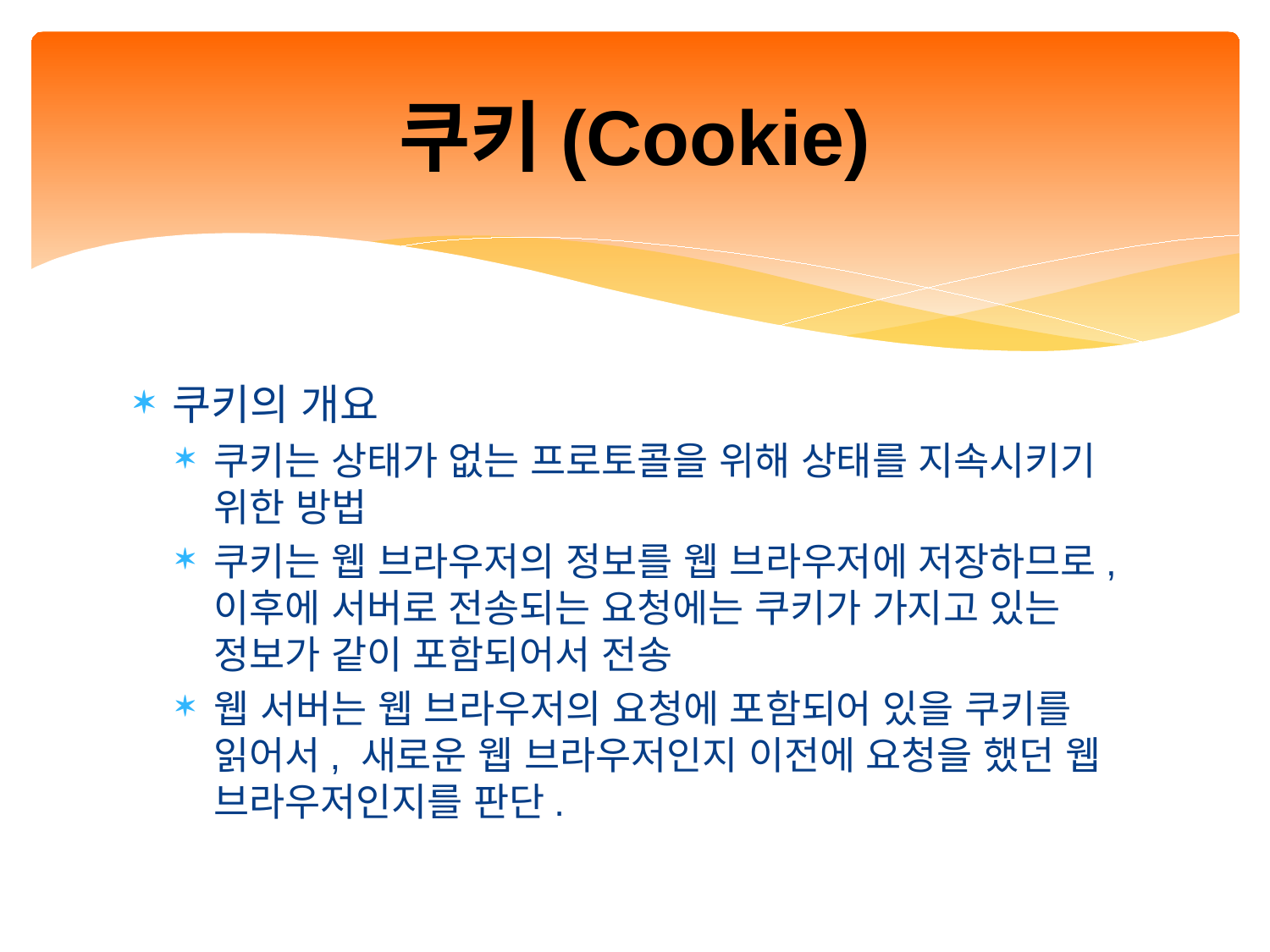

# 쿠키(Cookie)
쿠키의 개요
쿠키는 상태가 없는 프로토콜을 위해 상태를 지속시키기 위한 방법
쿠키는 웹 브라우저의 정보를 웹 브라우저에 저장하므로, 이후에 서버로 전송되는 요청에는 쿠키가 가지고 있는 정보가 같이 포함되어서 전송
웹 서버는 웹 브라우저의 요청에 포함되어 있을 쿠키를 읽어서, 새로운 웹 브라우저인지 이전에 요청을 했던 웹 브라우저인지를 판단.